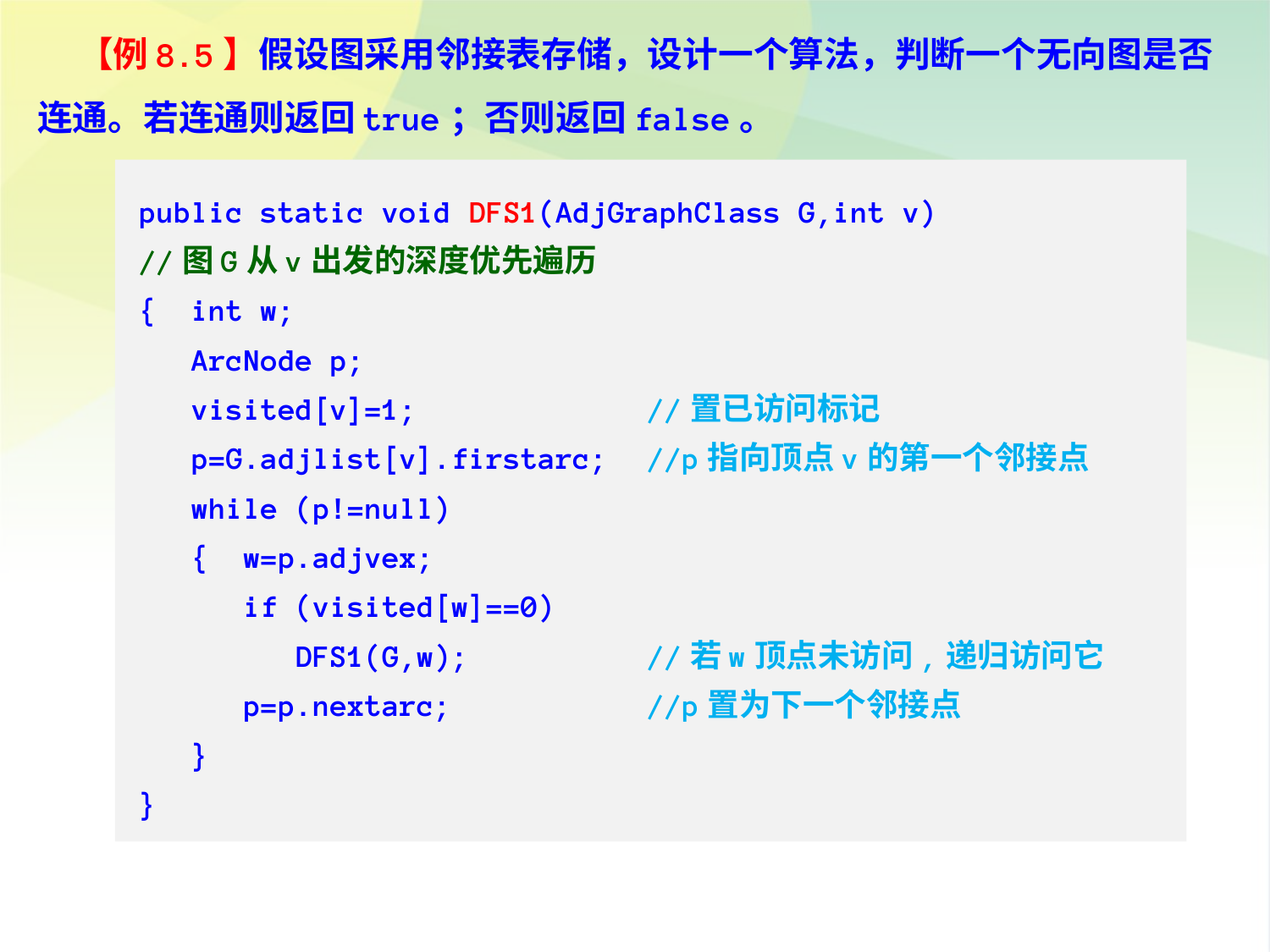

【例8.5】假设图采用邻接表存储，设计一个算法，判断一个无向图是否连通。若连通则返回true；否则返回false。
public static void DFS1(AdjGraphClass G,int v)
//图G从v出发的深度优先遍历
{  int w;
   ArcNode p;
   visited[v]=1;		//置已访问标记
   p=G.adjlist[v].firstarc;	//p指向顶点v的第一个邻接点
   while (p!=null)
   {  w=p.adjvex;
      if (visited[w]==0)
         DFS1(G,w);		//若w顶点未访问,递归访问它
      p=p.nextarc;		//p置为下一个邻接点
   }
}